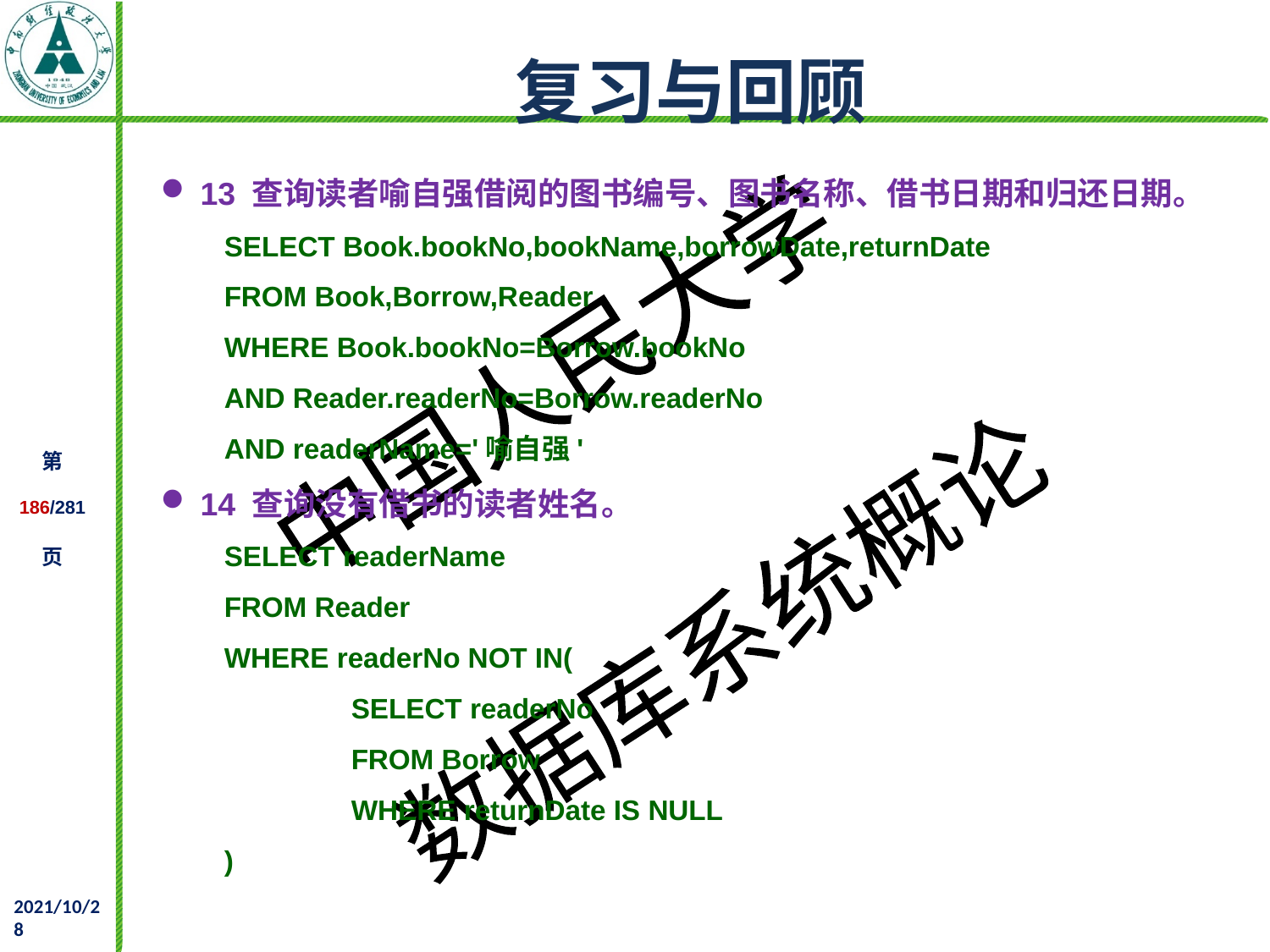

# 复习与回顾
13 查询读者喻自强借阅的图书编号、图书名称、借书日期和归还日期。
SELECT Book.bookNo,bookName,borrowDate,returnDate
FROM Book,Borrow,Reader
WHERE Book.bookNo=Borrow.bookNo
AND Reader.readerNo=Borrow.readerNo
AND readerName='喻自强'
14 查询没有借书的读者姓名。
SELECT readerName
FROM Reader
WHERE readerNo NOT IN(
	SELECT readerNo
	FROM Borrow
	WHERE returnDate IS NULL
)
2021/10/28